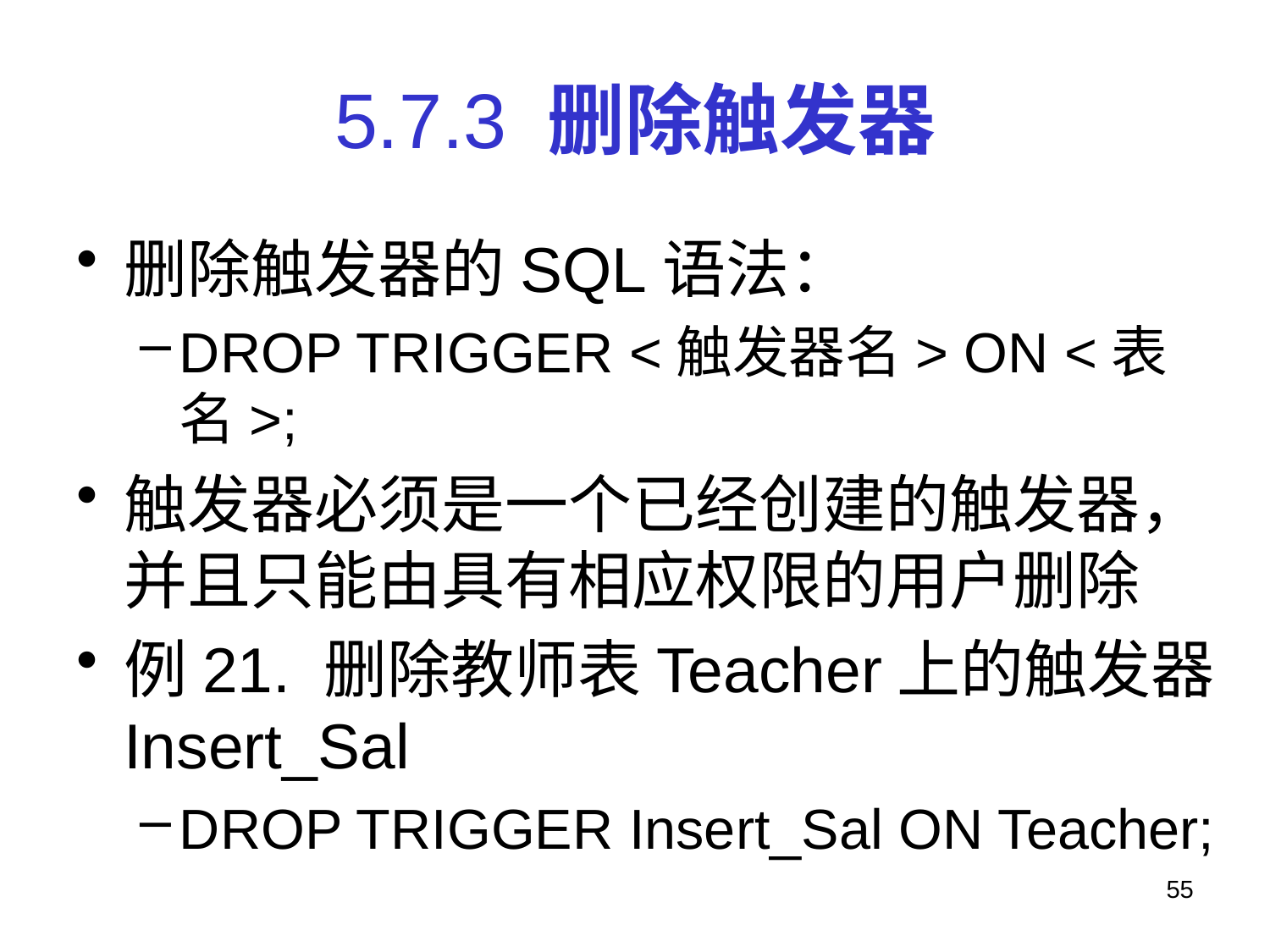

# 5.7.3 删除触发器
删除触发器的SQL语法：
DROP TRIGGER <触发器名> ON <表名>;
触发器必须是一个已经创建的触发器，并且只能由具有相应权限的用户删除
例21. 删除教师表Teacher上的触发器Insert_Sal
DROP TRIGGER Insert_Sal ON Teacher;

55